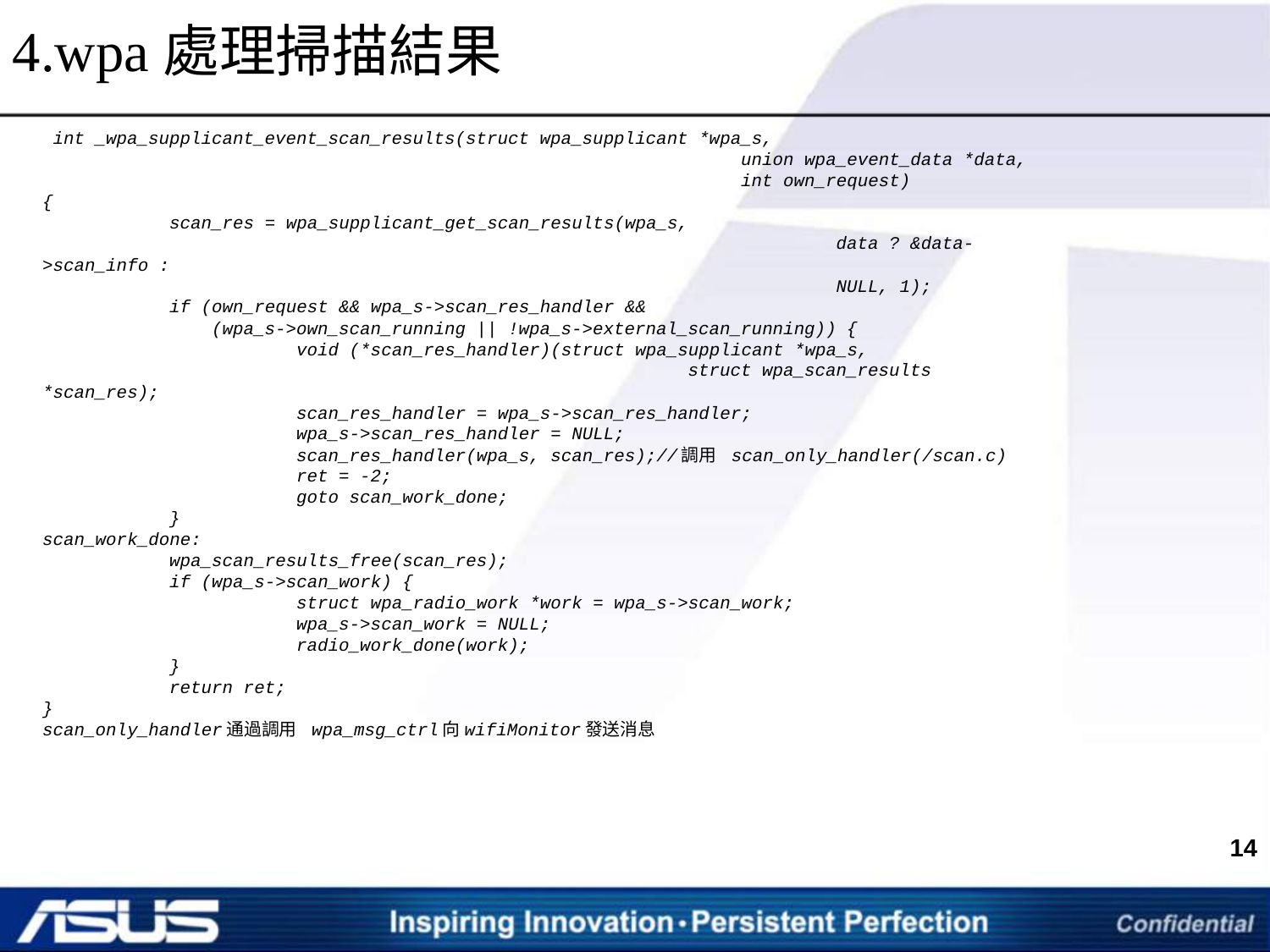

4.wpa處理掃描結果
 int _wpa_supplicant_event_scan_results(struct wpa_supplicant *wpa_s,
					      union wpa_event_data *data,
					      int own_request)
{
	scan_res = wpa_supplicant_get_scan_results(wpa_s,
						   data ? &data->scan_info :
						   NULL, 1);
	if (own_request && wpa_s->scan_res_handler &&
	    (wpa_s->own_scan_running || !wpa_s->external_scan_running)) {
		void (*scan_res_handler)(struct wpa_supplicant *wpa_s,
					 struct wpa_scan_results *scan_res);
		scan_res_handler = wpa_s->scan_res_handler;
		wpa_s->scan_res_handler = NULL;
		scan_res_handler(wpa_s, scan_res);//調用 scan_only_handler(/scan.c)
		ret = -2;
		goto scan_work_done;
	}
scan_work_done:
	wpa_scan_results_free(scan_res);
	if (wpa_s->scan_work) {
		struct wpa_radio_work *work = wpa_s->scan_work;
		wpa_s->scan_work = NULL;
		radio_work_done(work);
	}
	return ret;
}
scan_only_handler通過調用 wpa_msg_ctrl向wifiMonitor發送消息

14